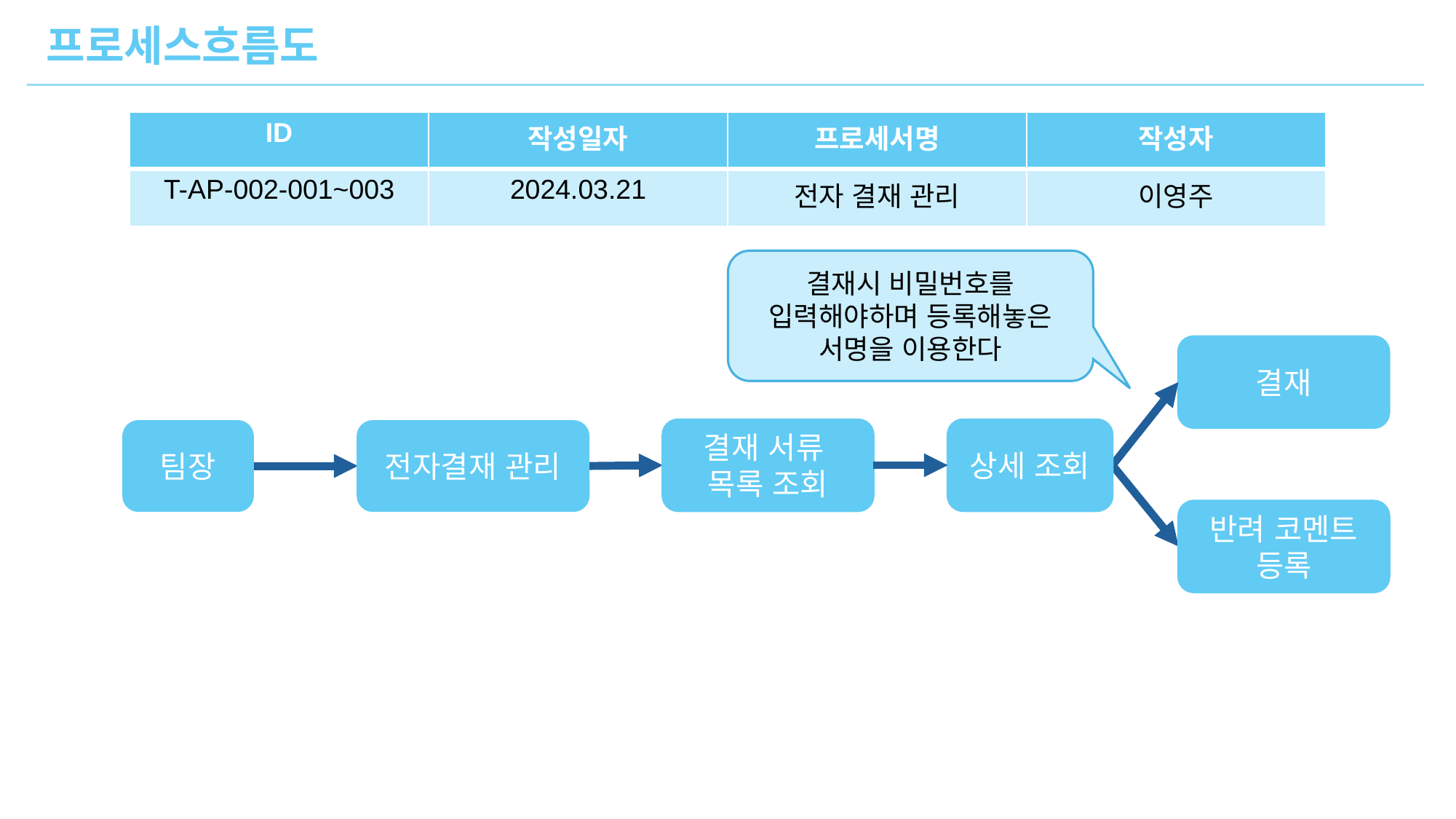

프로세스흐름도
| ID | 작성일자 | 프로세서명 | 작성자 |
| --- | --- | --- | --- |
| T-AP-002-001~003 | 2024.03.21 | 전자 결재 관리 | 이영주 |
결재시 비밀번호를 입력해야하며 등록해놓은 서명을 이용한다
결재
결재 서류
목록 조회
상세 조회
전자결재 관리
팀장
반려 코멘트 등록